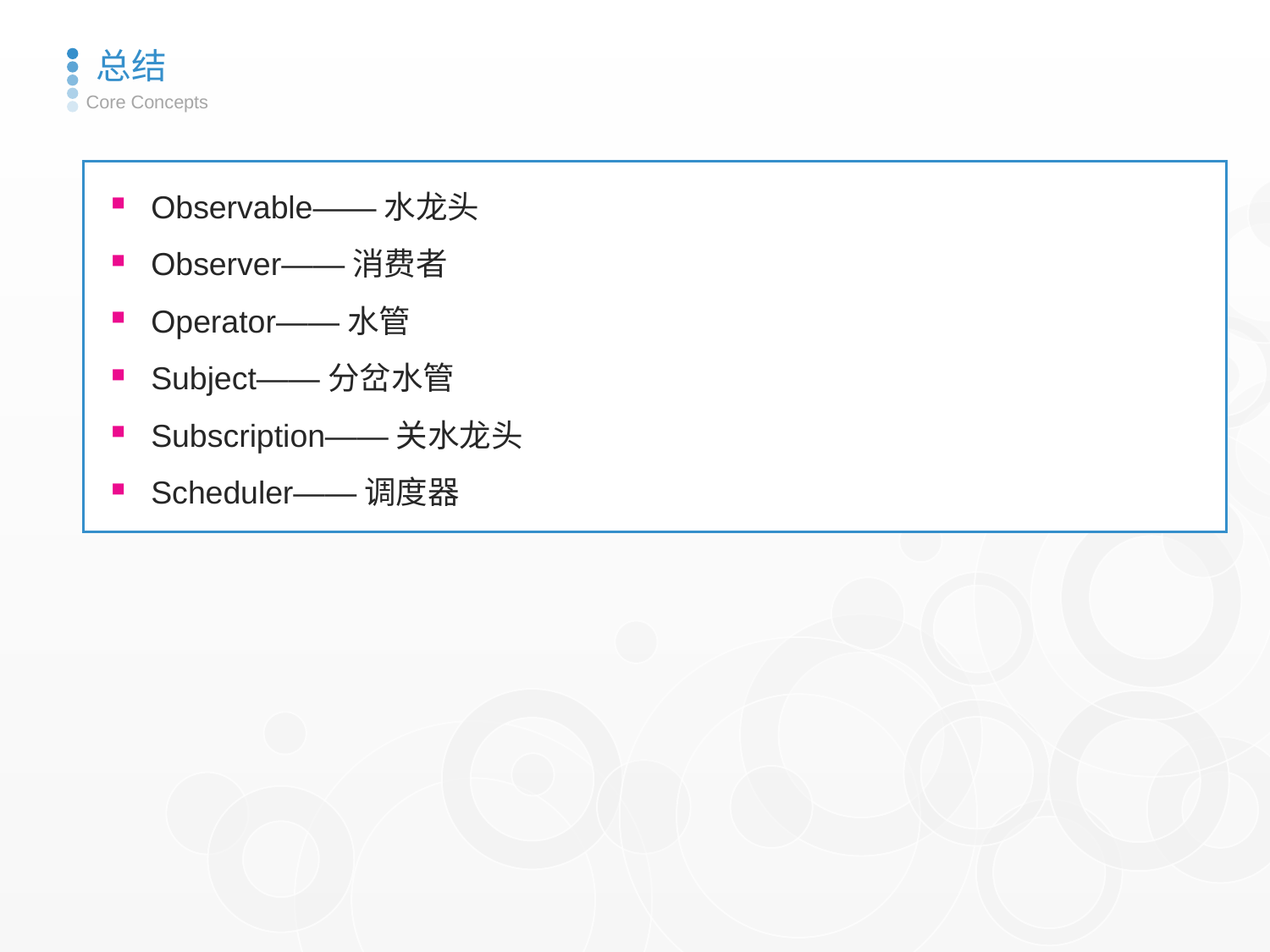

总结
Core Concepts

Scheduler：调度器。
用于控制Observable何时产生数据、何时将数据发送给消费者。

Observable——水龙头
Observer——消费者
Operator——水管
Subject——分岔水管
Subscription——关水龙头
Scheduler——调度器